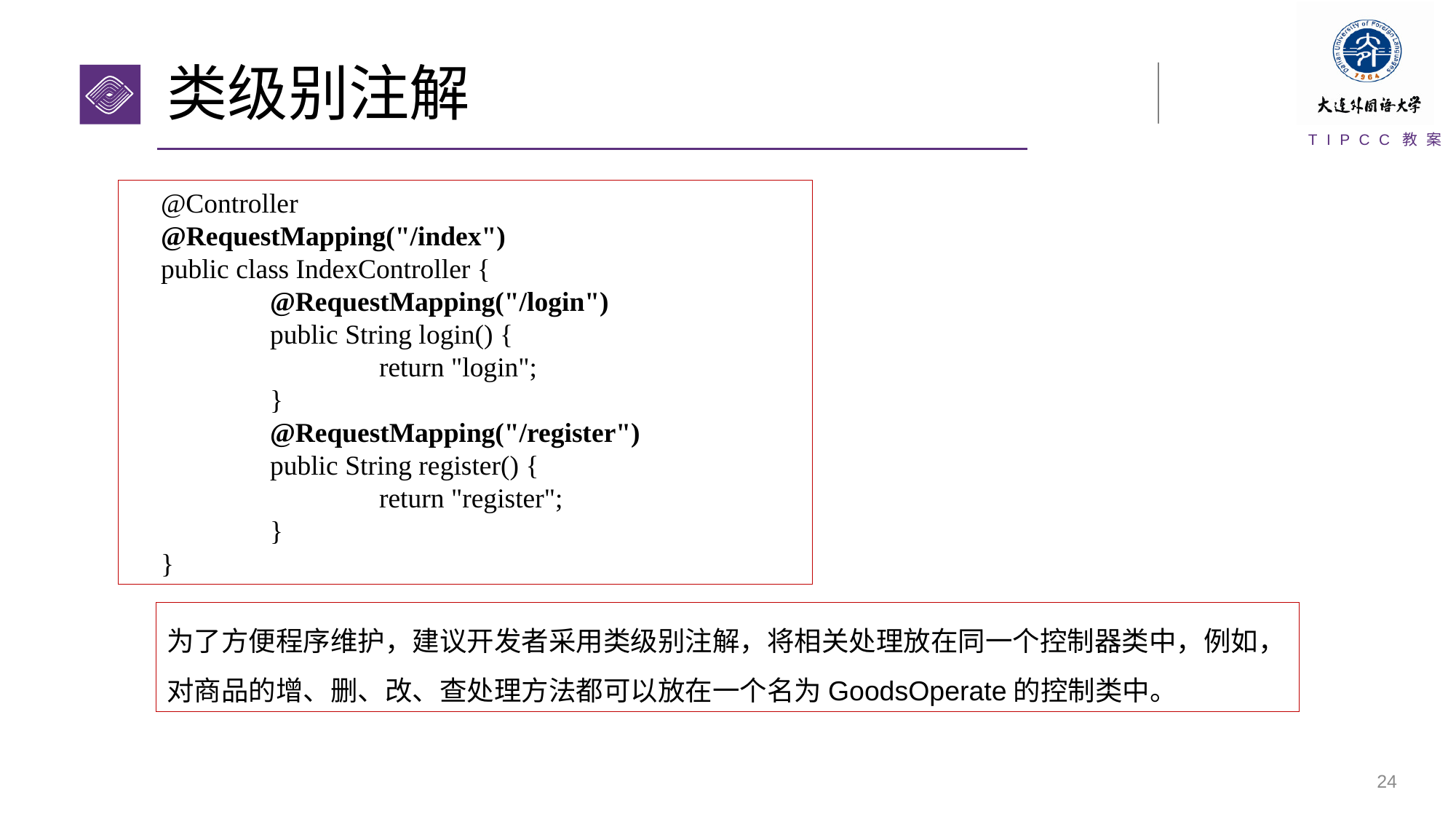

# 类级别注解
@Controller
@RequestMapping("/index")
public class IndexController {
	@RequestMapping("/login")
	public String login() {
		return "login";
	}
	@RequestMapping("/register")
	public String register() {
		return "register";
	}
}
为了方便程序维护，建议开发者采用类级别注解，将相关处理放在同一个控制器类中，例如，对商品的增、删、改、查处理方法都可以放在一个名为GoodsOperate的控制类中。
24